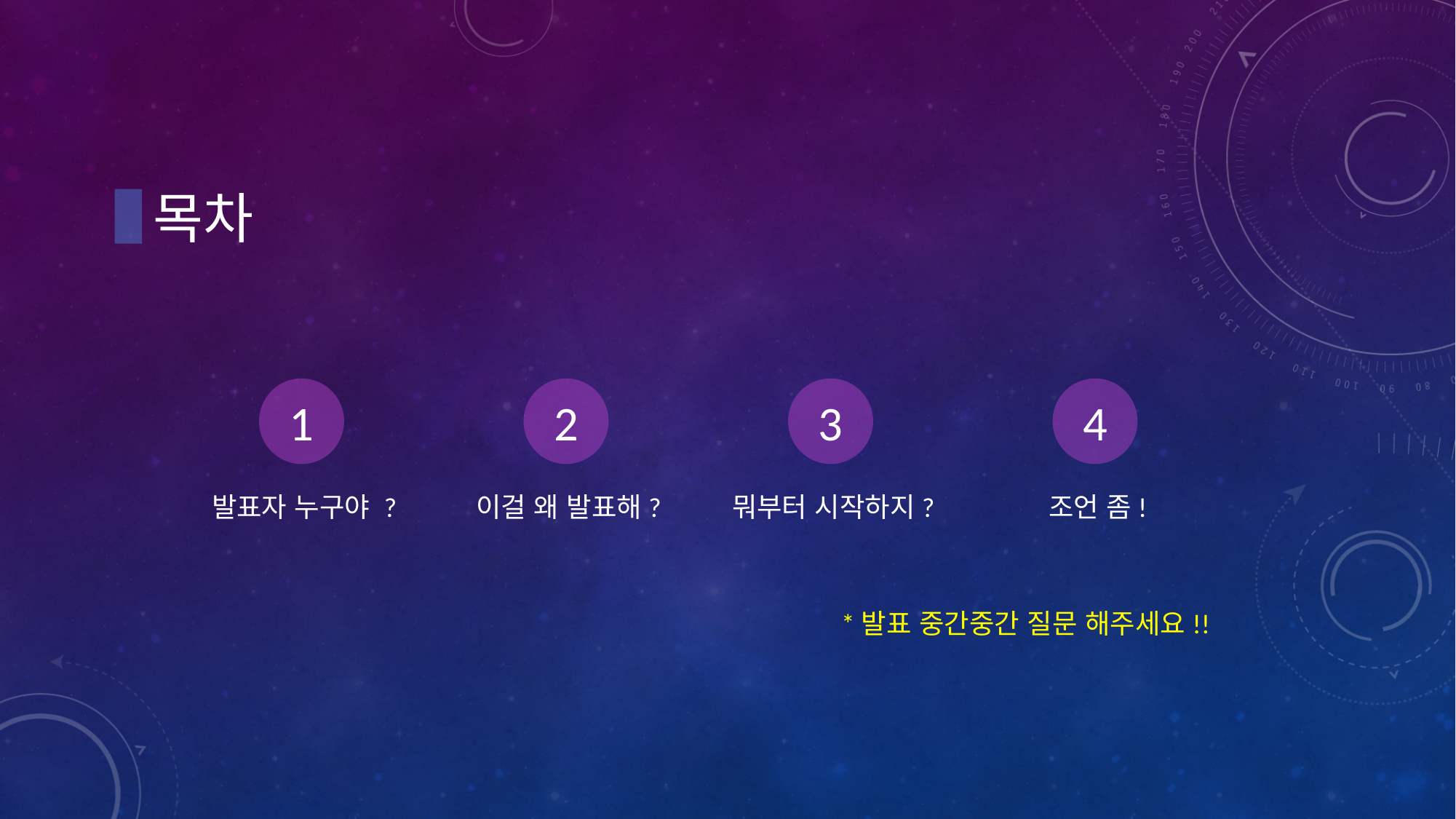

# 목차

1
2
3
4
발표자 누구야 ?
이걸 왜 발표해?
뭐부터 시작하지?
조언 좀!
*발표 중간중간 질문 해주세요!!